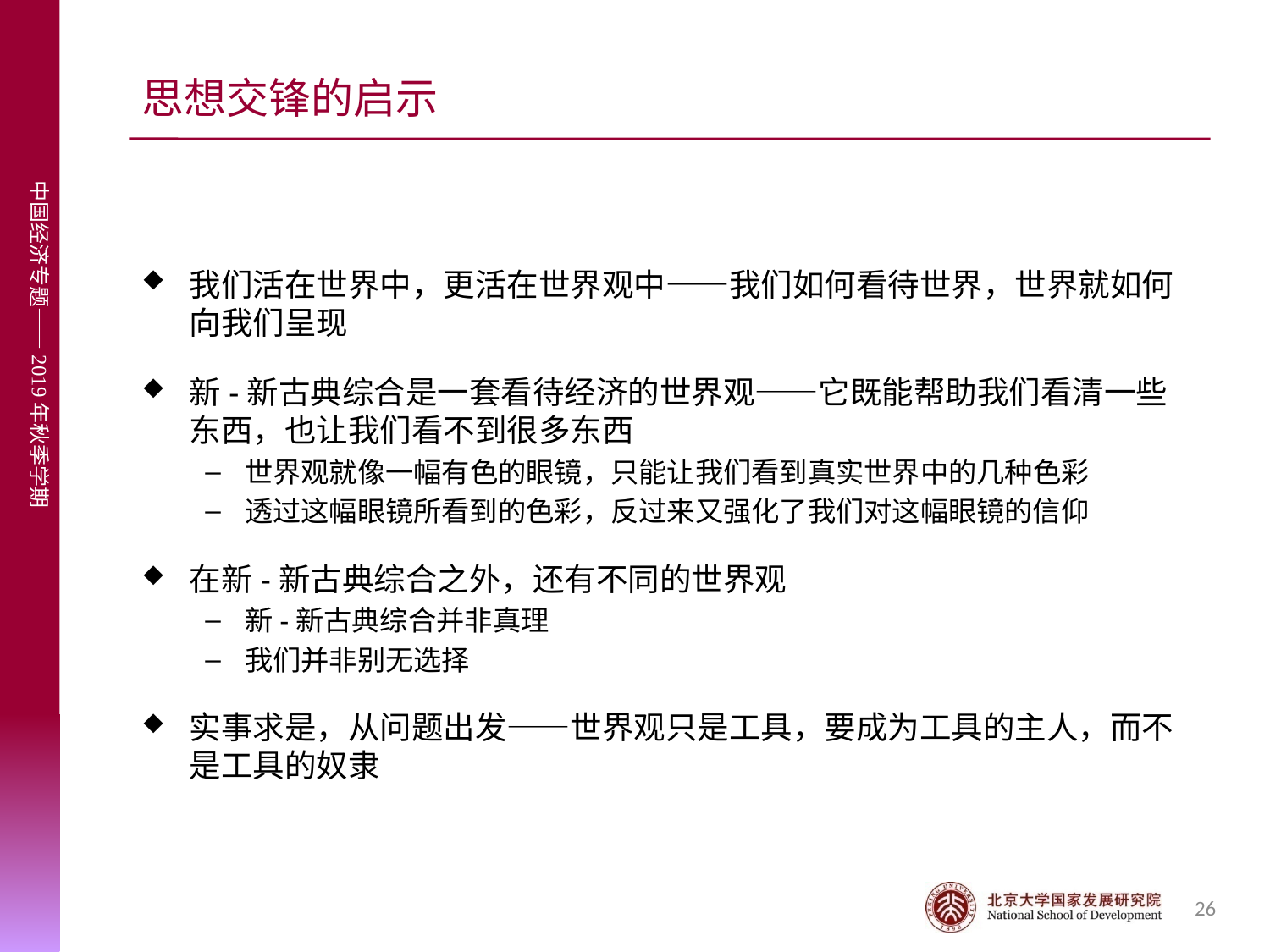

# 思想交锋的启示

我们活在世界中，更活在世界观中——我们如何看待世界，世界就如何向我们呈现
新-新古典综合是一套看待经济的世界观——它既能帮助我们看清一些东西，也让我们看不到很多东西
世界观就像一幅有色的眼镜，只能让我们看到真实世界中的几种色彩
透过这幅眼镜所看到的色彩，反过来又强化了我们对这幅眼镜的信仰
在新-新古典综合之外，还有不同的世界观
新-新古典综合并非真理
我们并非别无选择
实事求是，从问题出发——世界观只是工具，要成为工具的主人，而不是工具的奴隶
26